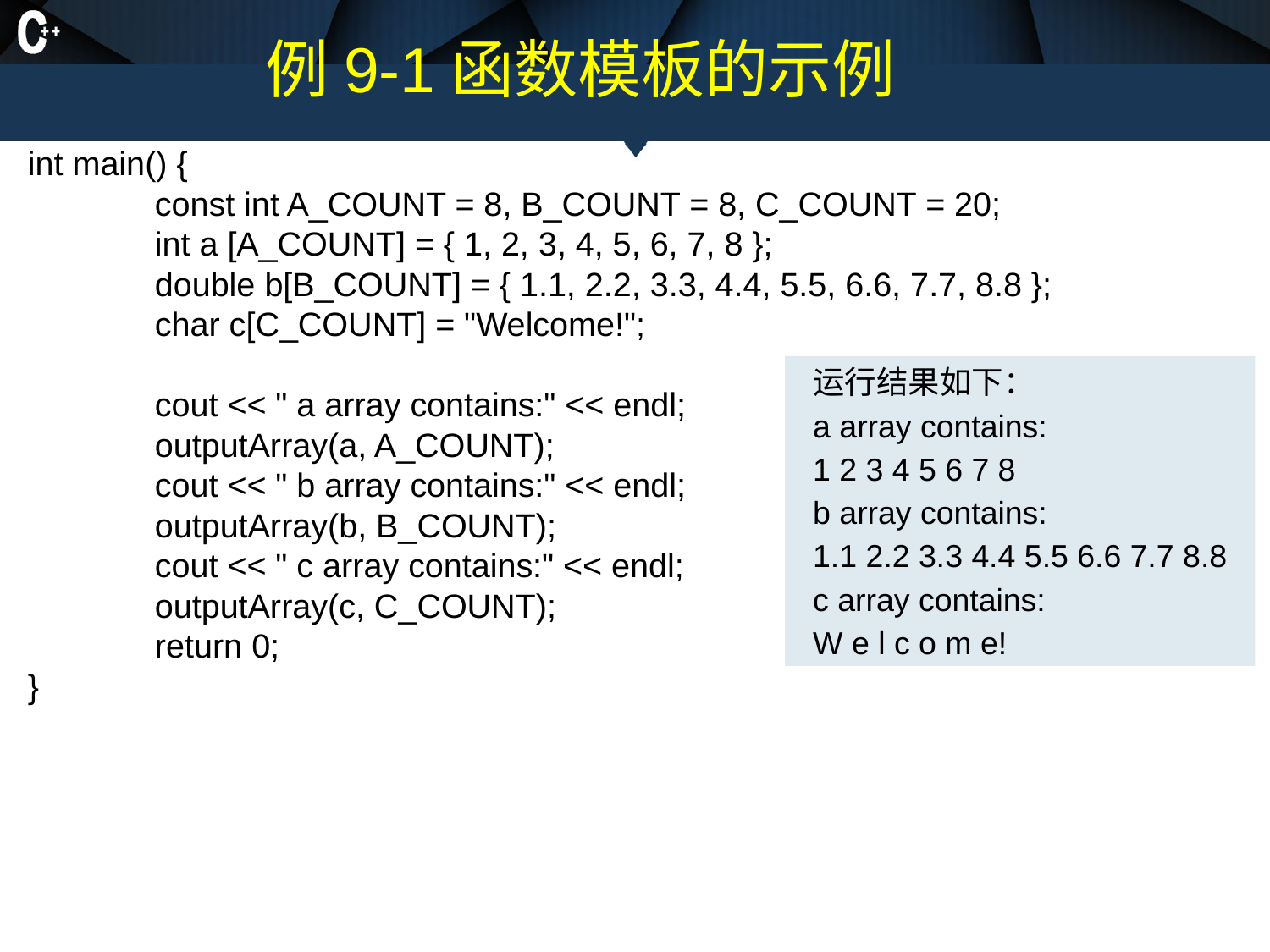

# 例9-1函数模板的示例
int main() {
	const int A_COUNT = 8, B_COUNT = 8, C_COUNT = 20;
	int a [A_COUNT] = { 1, 2, 3, 4, 5, 6, 7, 8 };
	double b[B_COUNT] = { 1.1, 2.2, 3.3, 4.4, 5.5, 6.6, 7.7, 8.8 };
	char c[C_COUNT] = "Welcome!";

	cout << " a array contains:" << endl;
	outputArray(a, A_COUNT);
	cout << " b array contains:" << endl;
	outputArray(b, B_COUNT);
	cout << " c array contains:" << endl;
	outputArray(c, C_COUNT);
	return 0;
}
运行结果如下：
a array contains:
1 2 3 4 5 6 7 8
b array contains:
1.1 2.2 3.3 4.4 5.5 6.6 7.7 8.8
c array contains:
W e l c o m e!